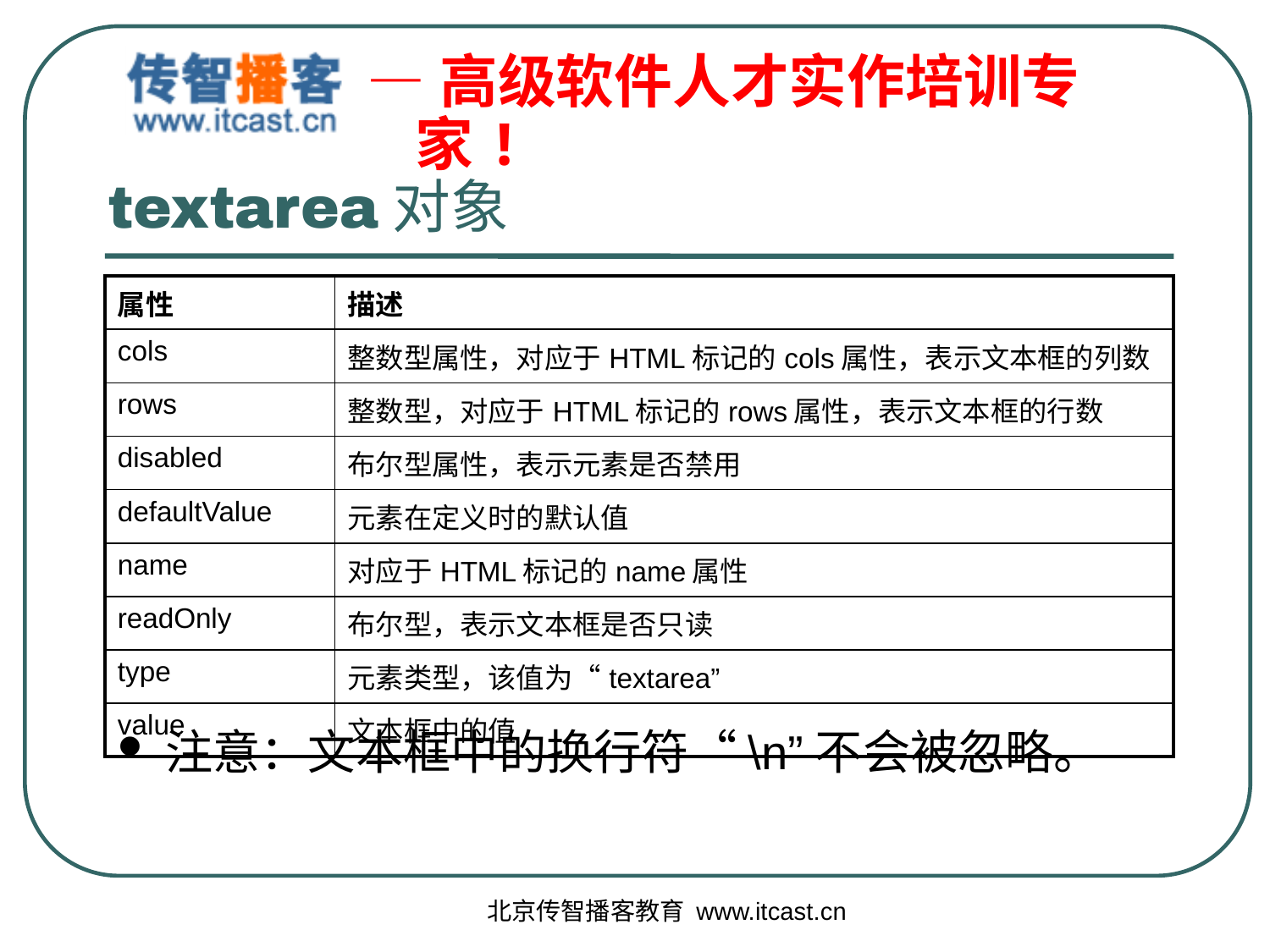

# textarea对象
| 属性 | 描述 |
| --- | --- |
| cols | 整数型属性，对应于HTML标记的cols属性，表示文本框的列数 |
| rows | 整数型，对应于HTML标记的rows属性，表示文本框的行数 |
| disabled | 布尔型属性，表示元素是否禁用 |
| defaultValue | 元素在定义时的默认值 |
| name | 对应于HTML标记的name属性 |
| readOnly | 布尔型，表示文本框是否只读 |
| type | 元素类型，该值为“textarea” |
| value | 文本框中的值 |
注意：文本框中的换行符“\n”不会被忽略。